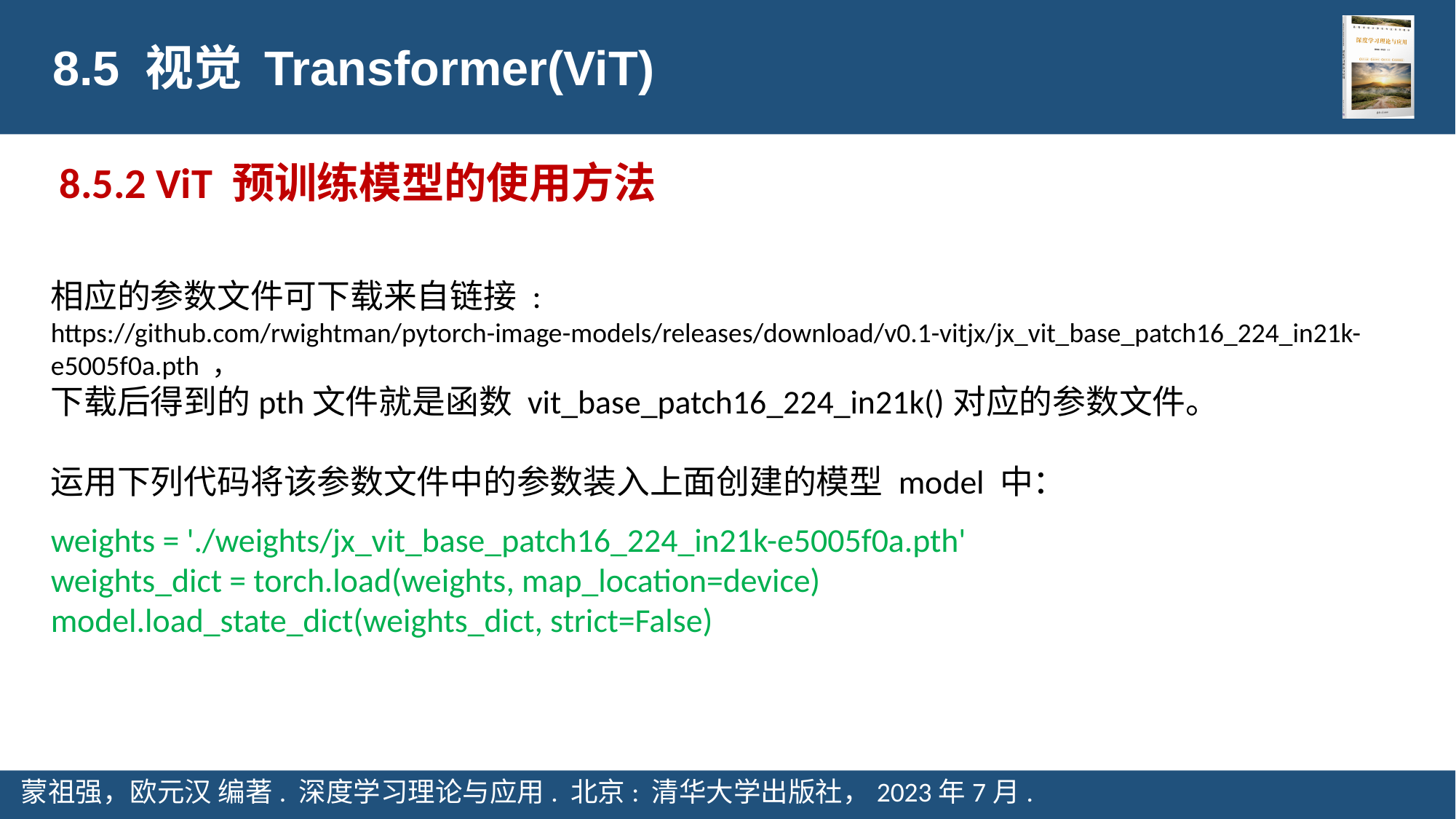

8.5 视觉 Transformer(ViT)
8.5.2 ViT 预训练模型的使用方法
相应的参数文件可下载来自链接 :
https://github.com/rwightman/pytorch-image-models/releases/download/v0.1-vitjx/jx_vit_base_patch16_224_in21k-e5005f0a.pth ，
下载后得到的pth文件就是函数 vit_base_patch16_224_in21k()对应的参数文件。

运用下列代码将该参数文件中的参数装入上面创建的模型 model 中：
weights = './weights/jx_vit_base_patch16_224_in21k-e5005f0a.pth'
weights_dict = torch.load(weights, map_location=device)
model.load_state_dict(weights_dict, strict=False)